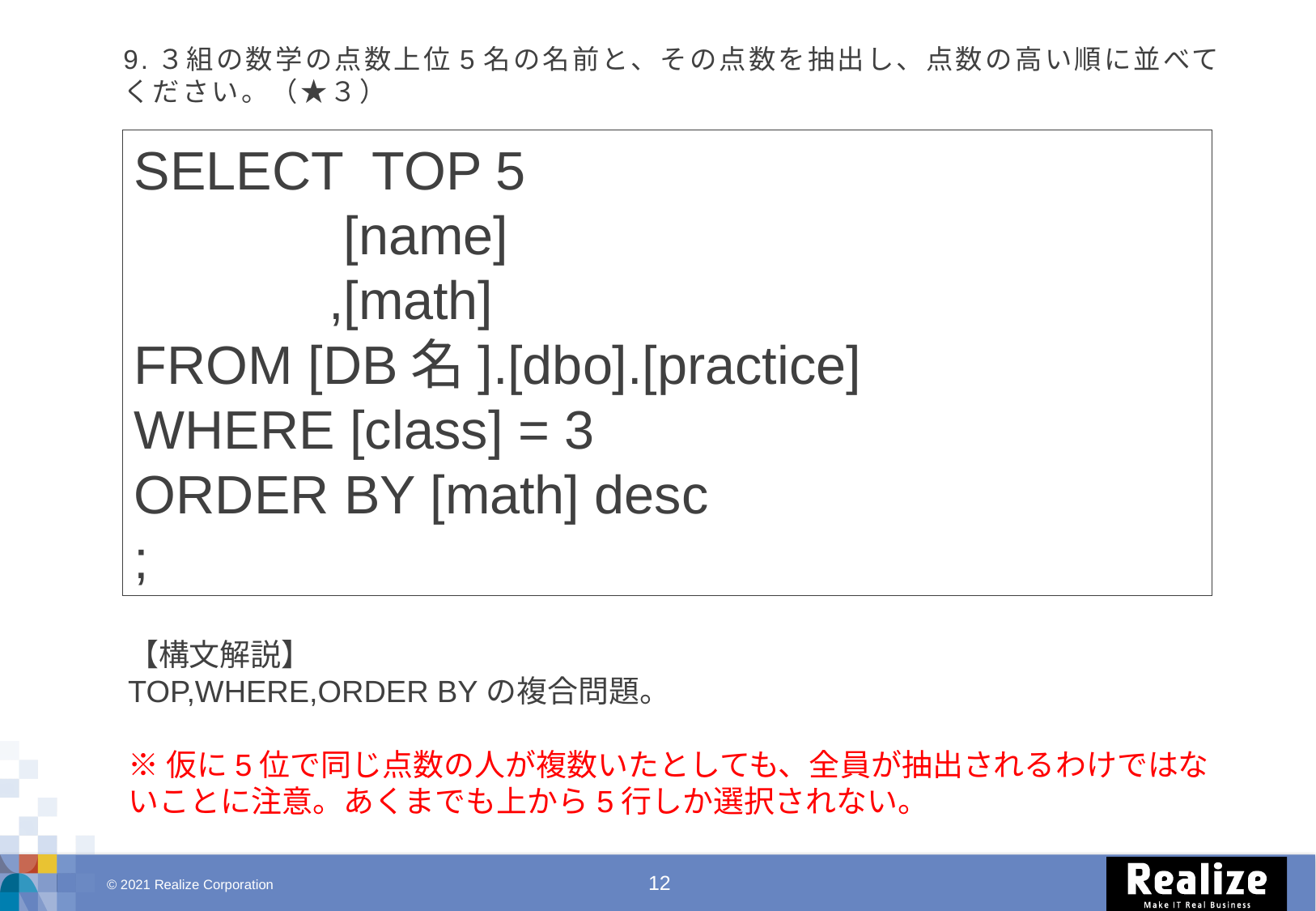

# 9.３組の数学の点数上位5名の名前と、その点数を抽出し、点数の高い順に並べてください。（★３）
SELECT  TOP 5
              [name]
             ,[math]
FROM [DB名].[dbo].[practice]
WHERE [class] = 3
ORDER BY [math] desc
;
【構文解説】
TOP,WHERE,ORDER BYの複合問題。

※仮に5位で同じ点数の人が複数いたとしても、全員が抽出されるわけではないことに注意。あくまでも上から5行しか選択されない。